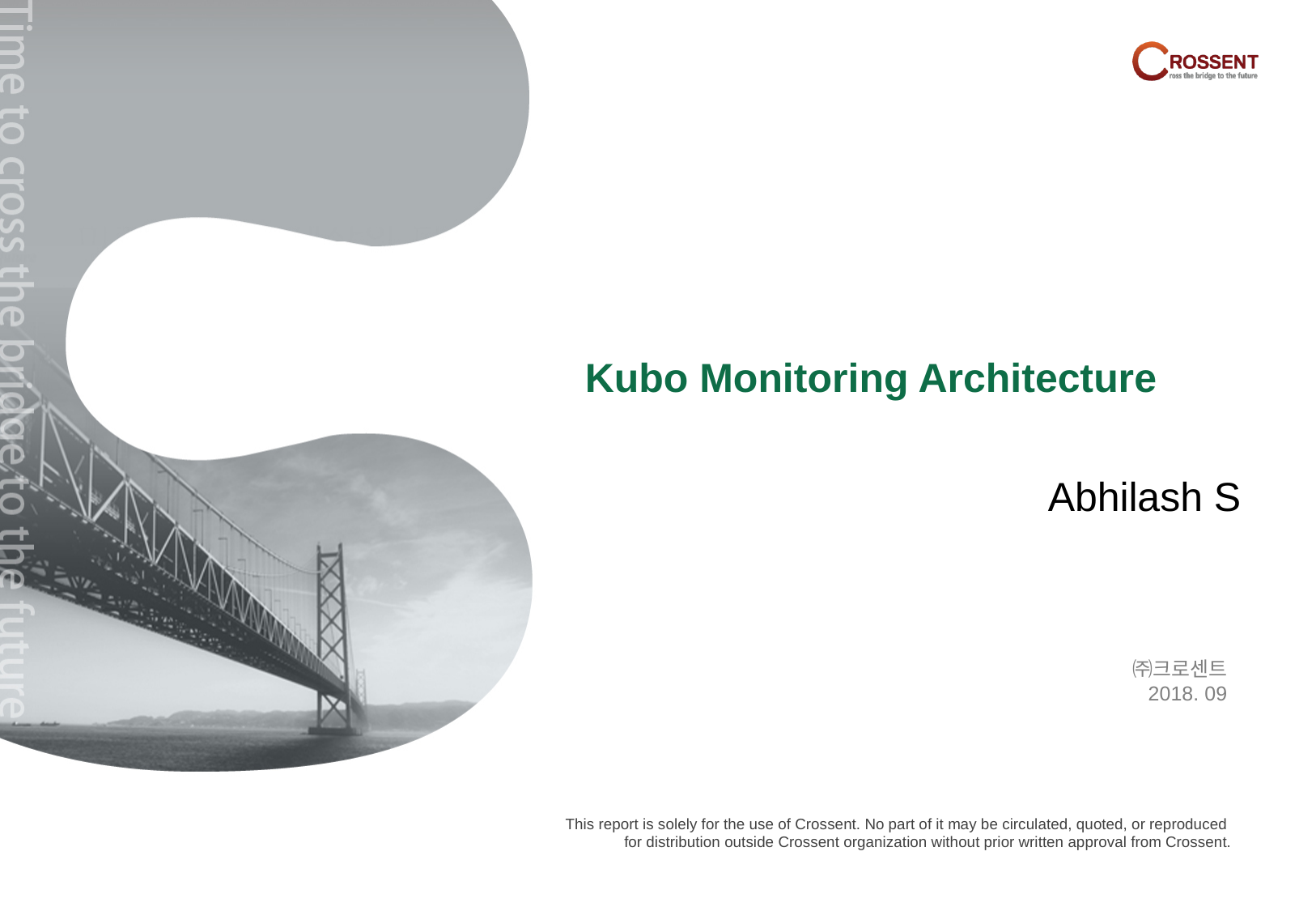

Kubo Monitoring Architecture
Abhilash S
㈜크로센트
2018. 09